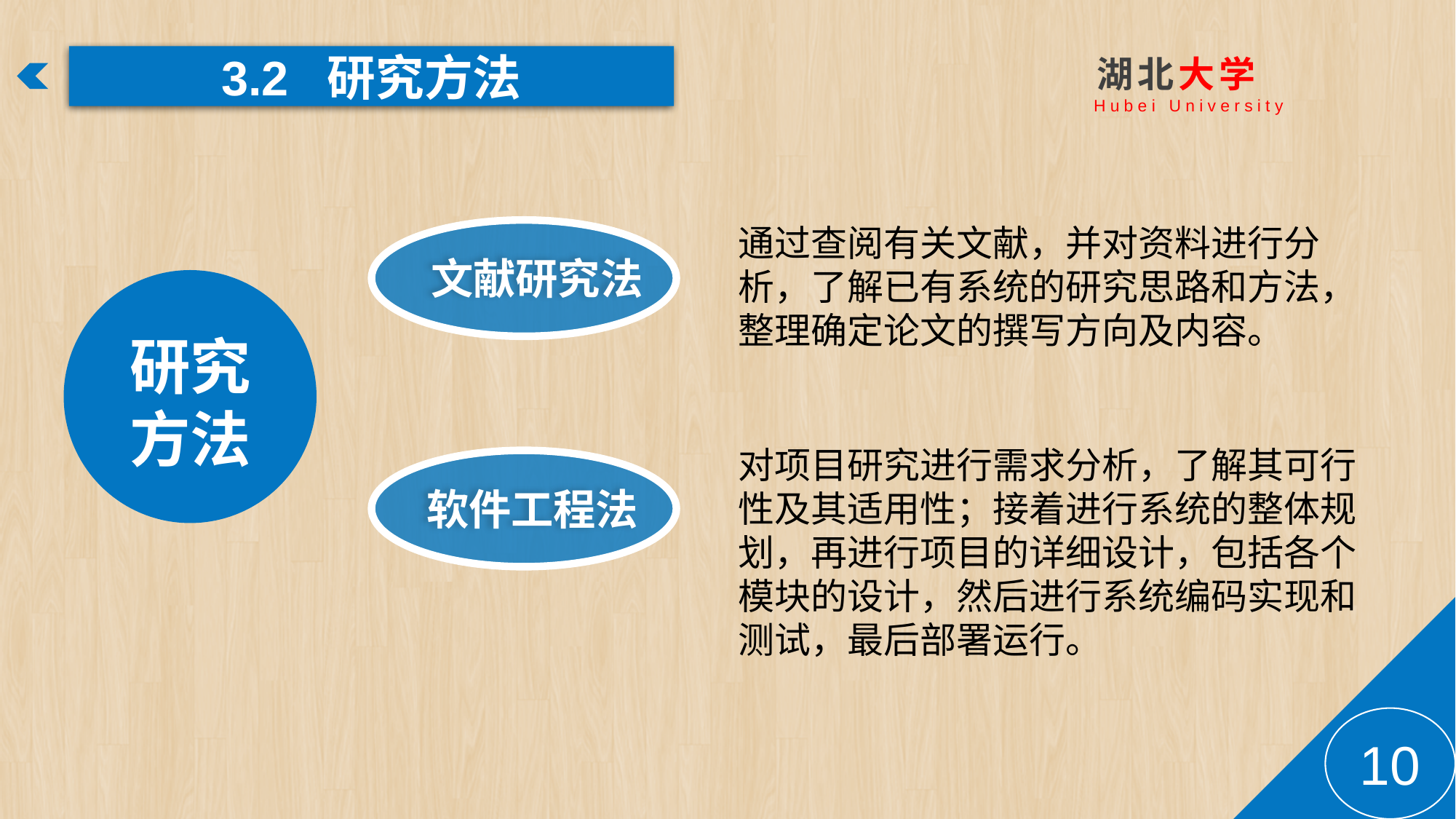

3.2  研究方法

 湖北大学
  Hubei University

通过查阅有关文献，并对资料进行分析，了解已有系统的研究思路和方法，整理确定论文的撰写方向及内容。

文献研究法

研究方法
对项目研究进行需求分析，了解其可行性及其适用性；接着进行系统的整体规划，再进行项目的详细设计，包括各个模块的设计，然后进行系统编码实现和测试，最后部署运行。

软件工程法

10